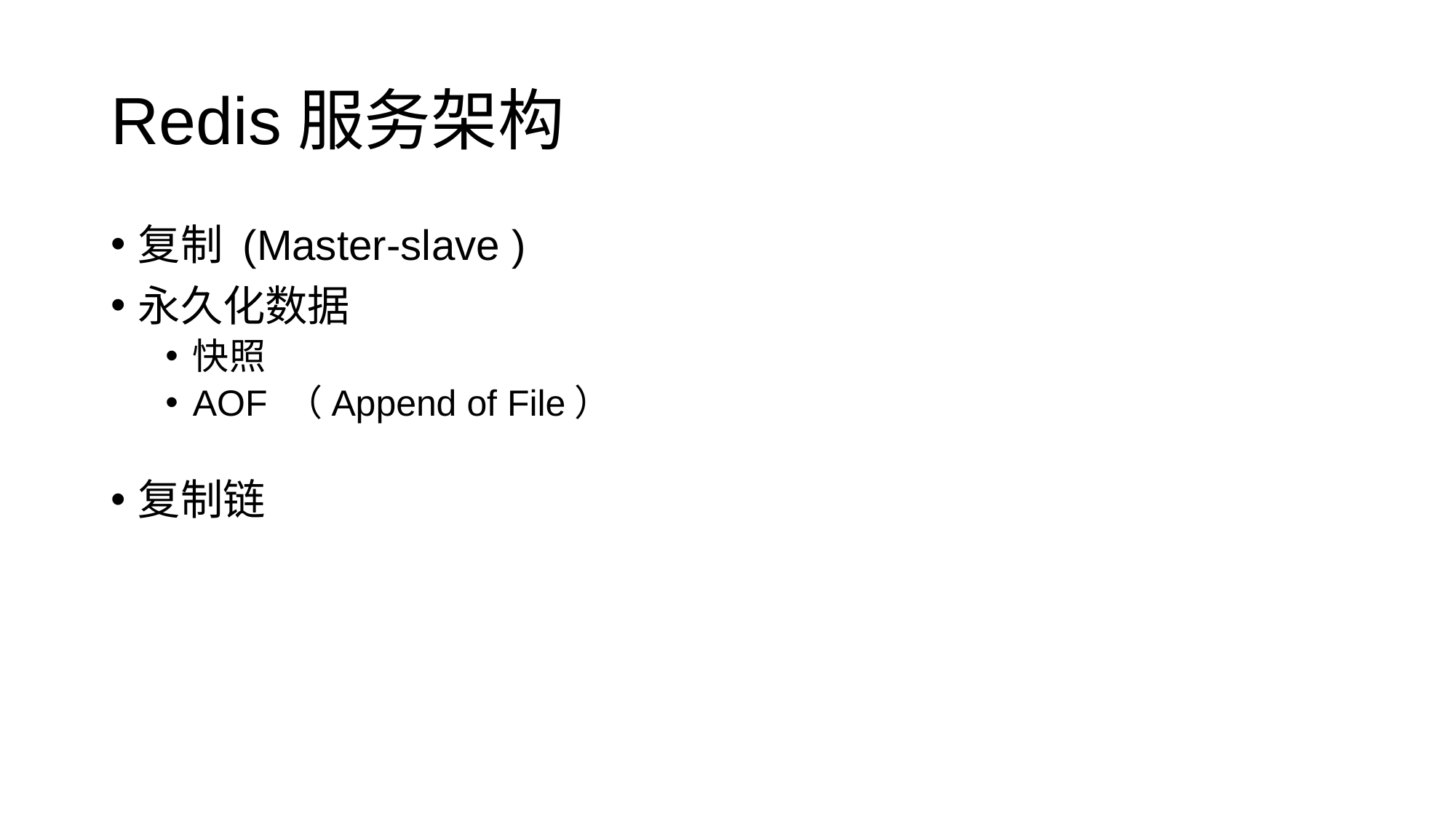

# Redis服务架构
复制 (Master-slave )
永久化数据
快照
AOF （Append of File）
复制链